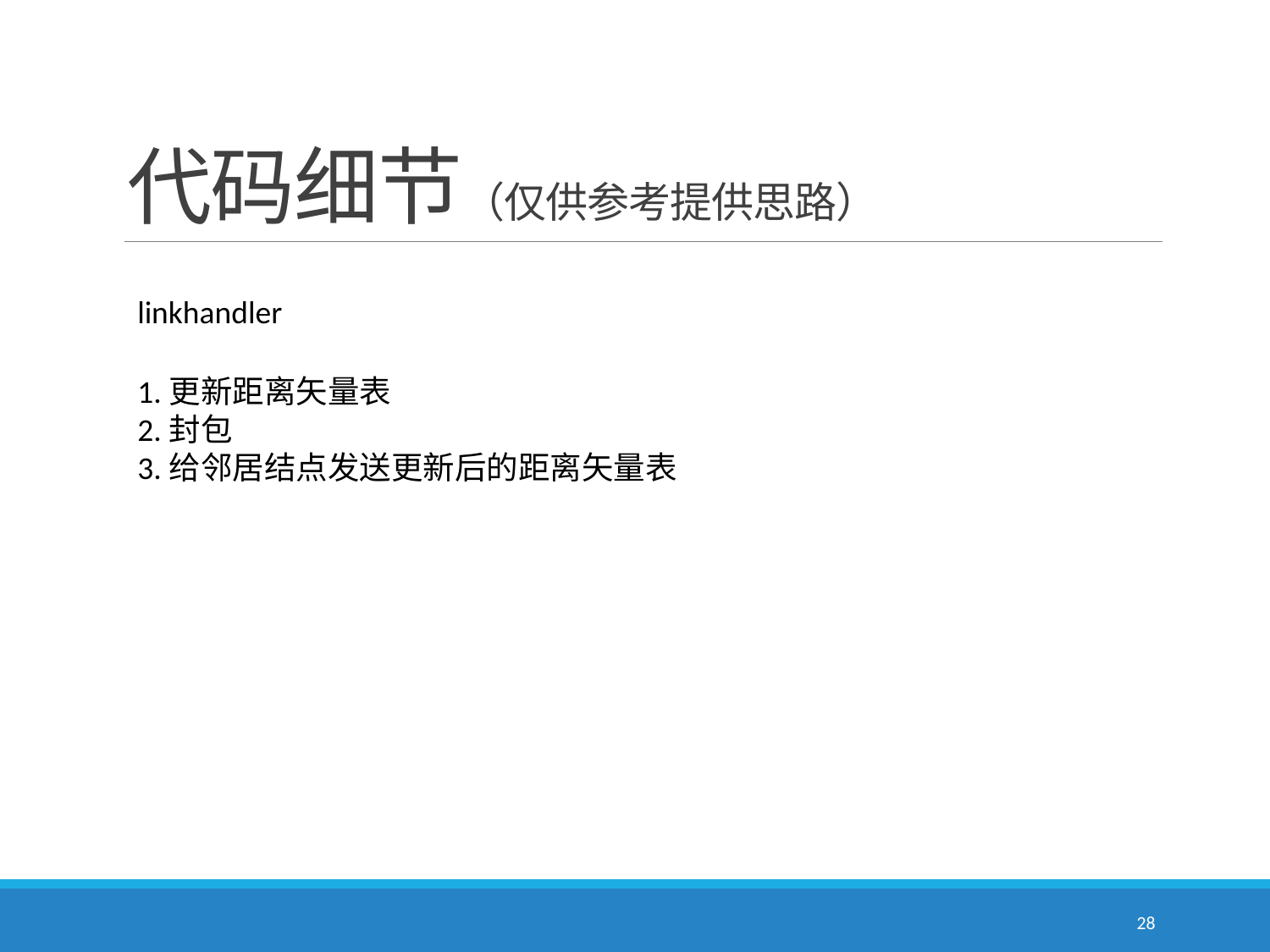

# 代码细节（仅供参考提供思路）
linkhandler
1.更新距离⽮量表
2.封包
3.给邻居结点发送更新后的距离⽮量表
28